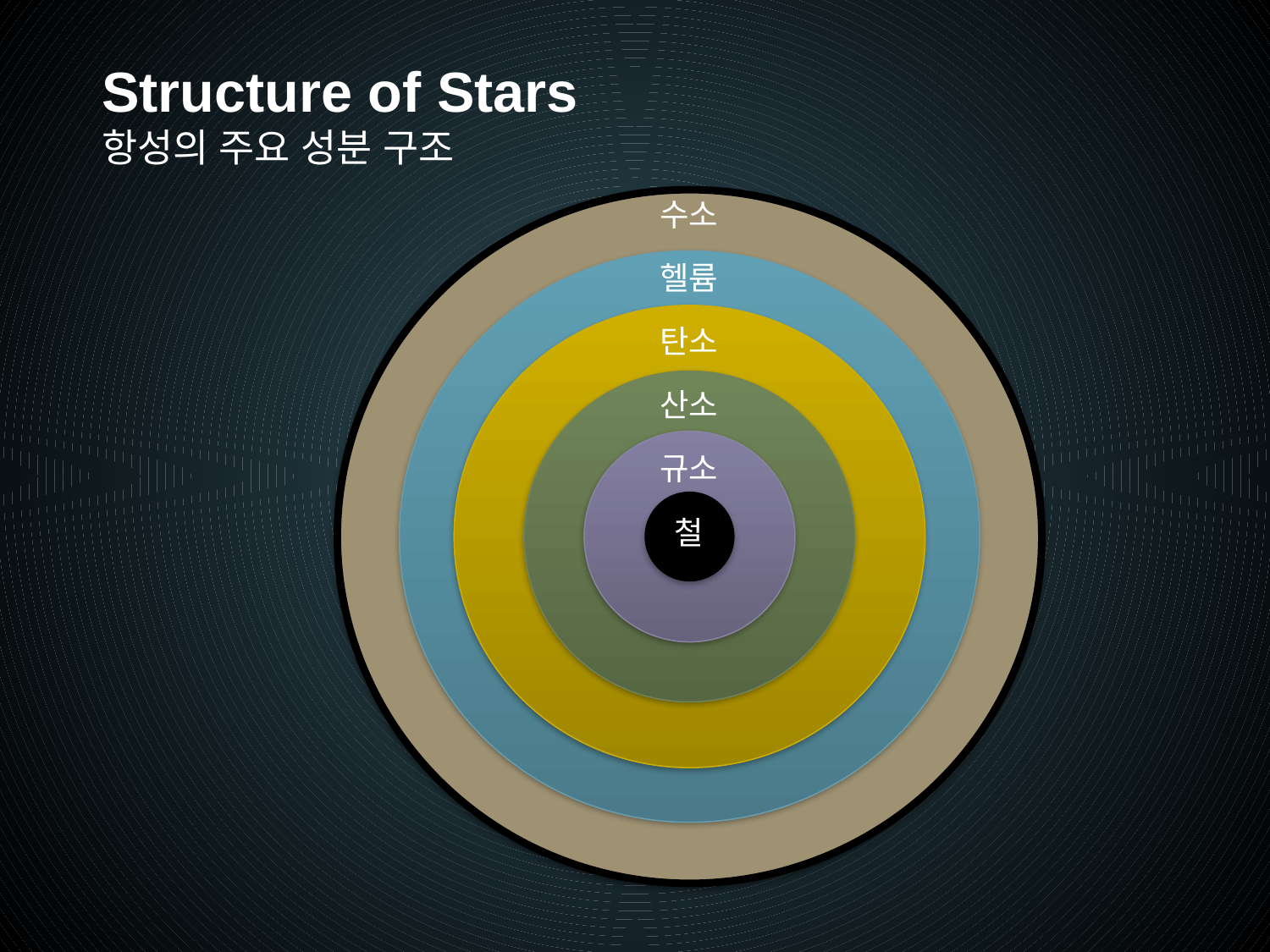

Structure of Stars
항성의 주요 성분 구조
수소
헬륨
탄소
산소
규소
철